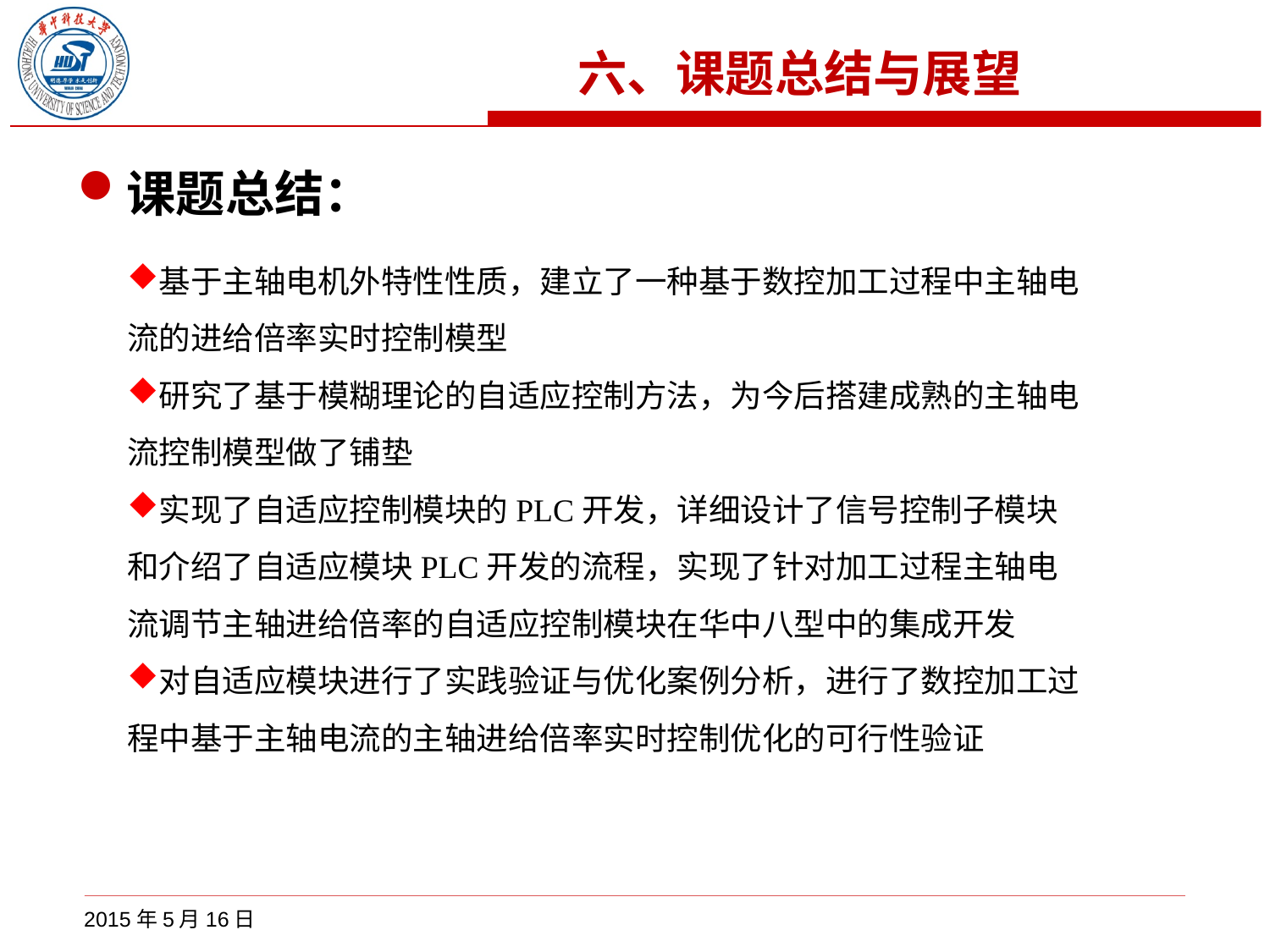

六、课题总结与展望
课题总结：
基于主轴电机外特性性质，建立了一种基于数控加工过程中主轴电流的进给倍率实时控制模型
研究了基于模糊理论的自适应控制方法，为今后搭建成熟的主轴电流控制模型做了铺垫
实现了自适应控制模块的PLC开发，详细设计了信号控制子模块和介绍了自适应模块PLC开发的流程，实现了针对加工过程主轴电流调节主轴进给倍率的自适应控制模块在华中八型中的集成开发
对自适应模块进行了实践验证与优化案例分析，进行了数控加工过程中基于主轴电流的主轴进给倍率实时控制优化的可行性验证
2015年5月16日